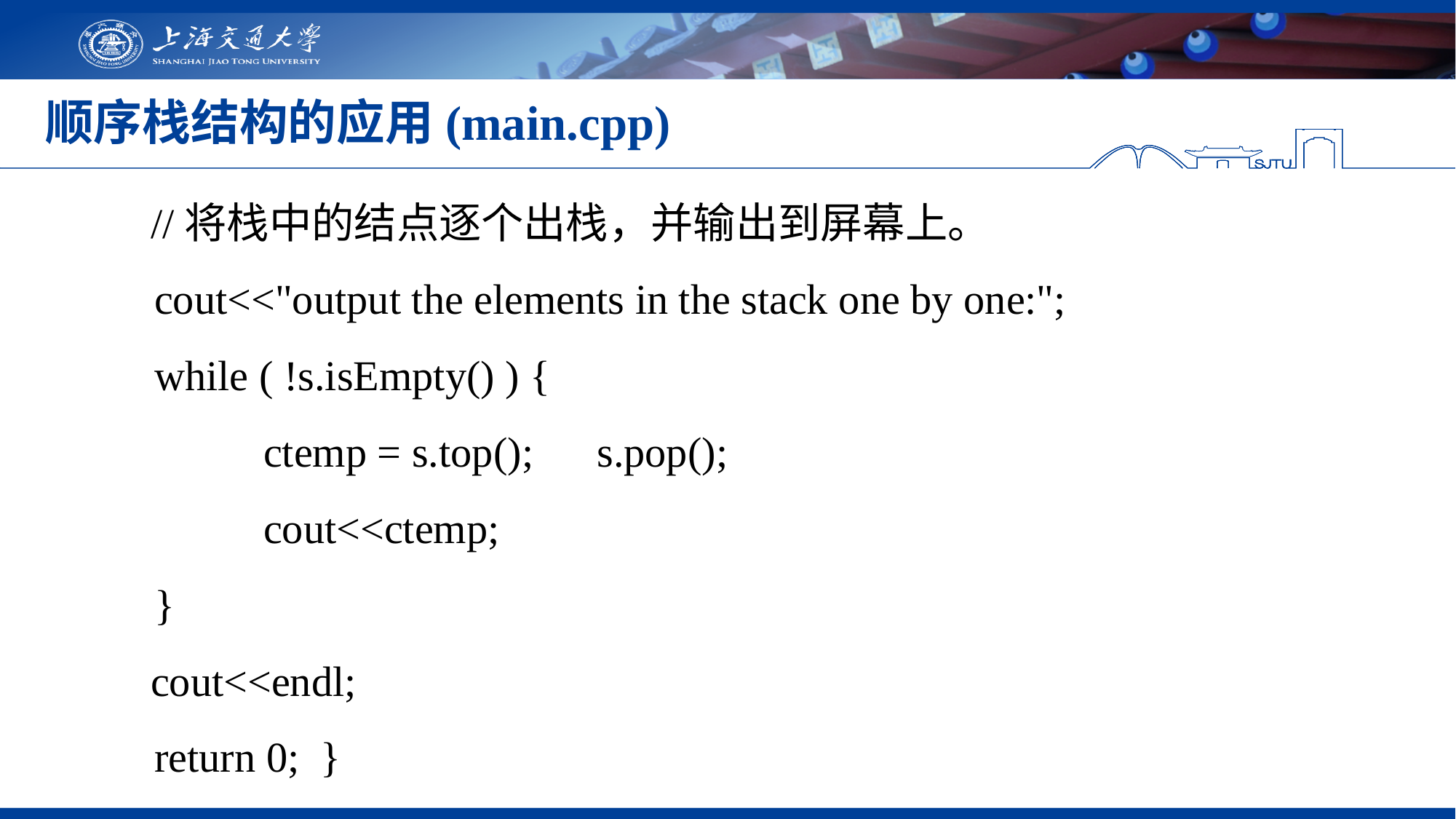

# 顺序栈结构的应用(main.cpp)
          //将栈中的结点逐个出栈，并输出到屏幕上。
	cout<<"output the elements in the stack one by one:";
	while ( !s.isEmpty() ) {
		ctemp = s.top();      s.pop();
		cout<<ctemp;
	}
          cout<<endl;
	return 0;  }